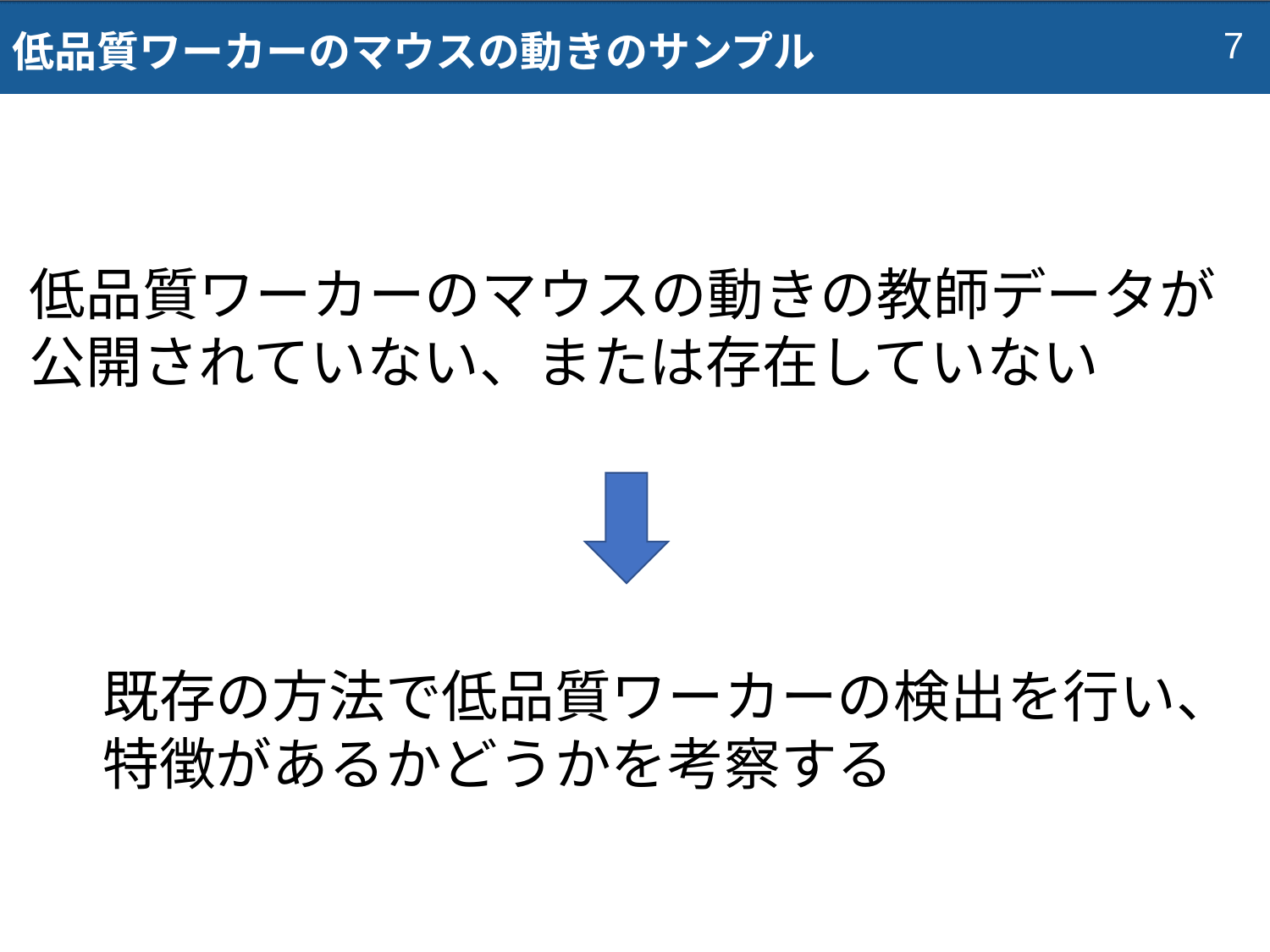

低品質ワーカーのマウスの動きのサンプル
7
低品質ワーカーのマウスの動きの教師データが公開されていない、または存在していない

既存の方法で低品質ワーカーの検出を行い、
特徴があるかどうかを考察する